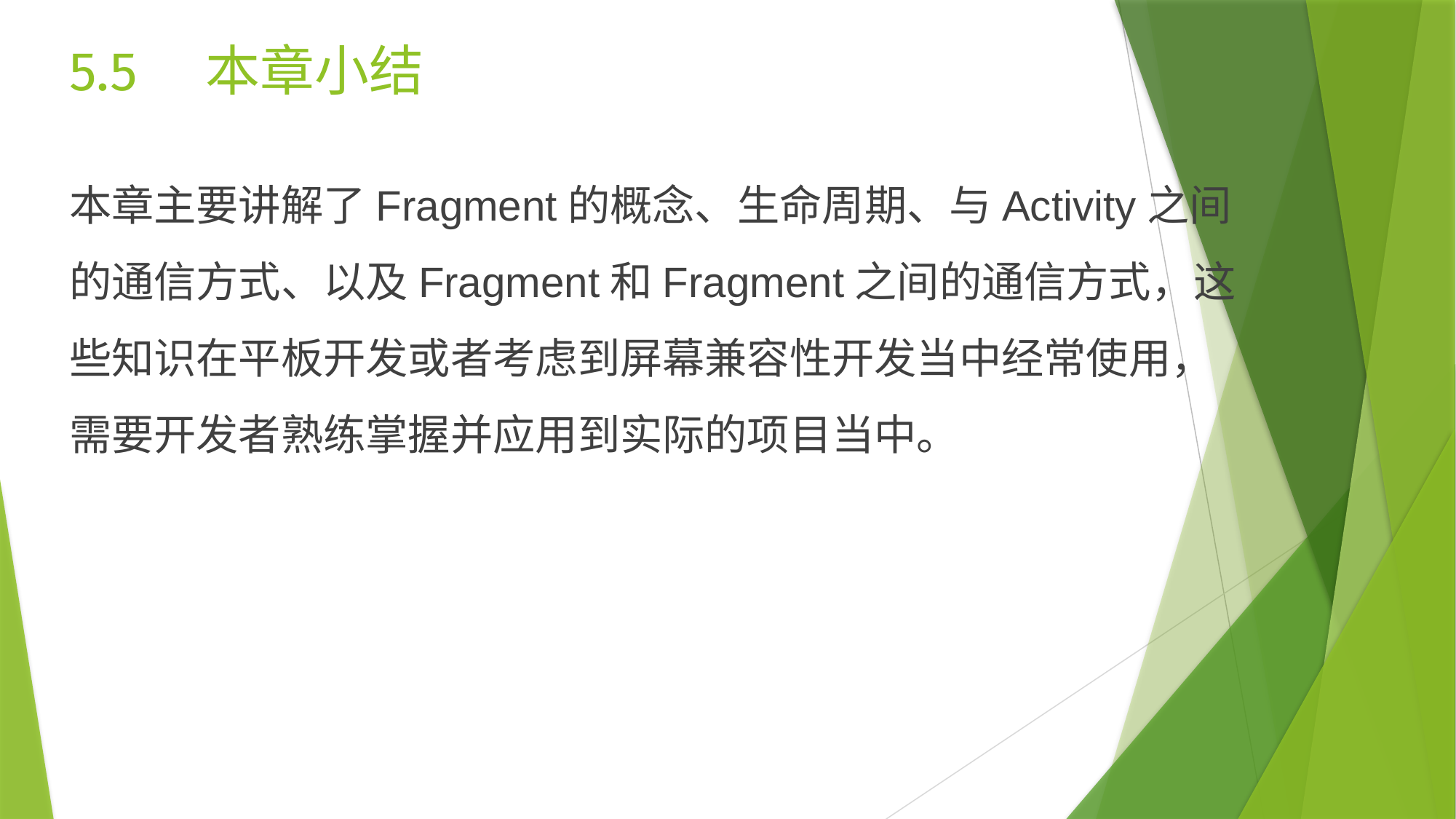

5.5	 本章小结
本章主要讲解了Fragment的概念、生命周期、与Activity之间的通信方式、以及Fragment和Fragment之间的通信方式，这些知识在平板开发或者考虑到屏幕兼容性开发当中经常使用，需要开发者熟练掌握并应用到实际的项目当中。